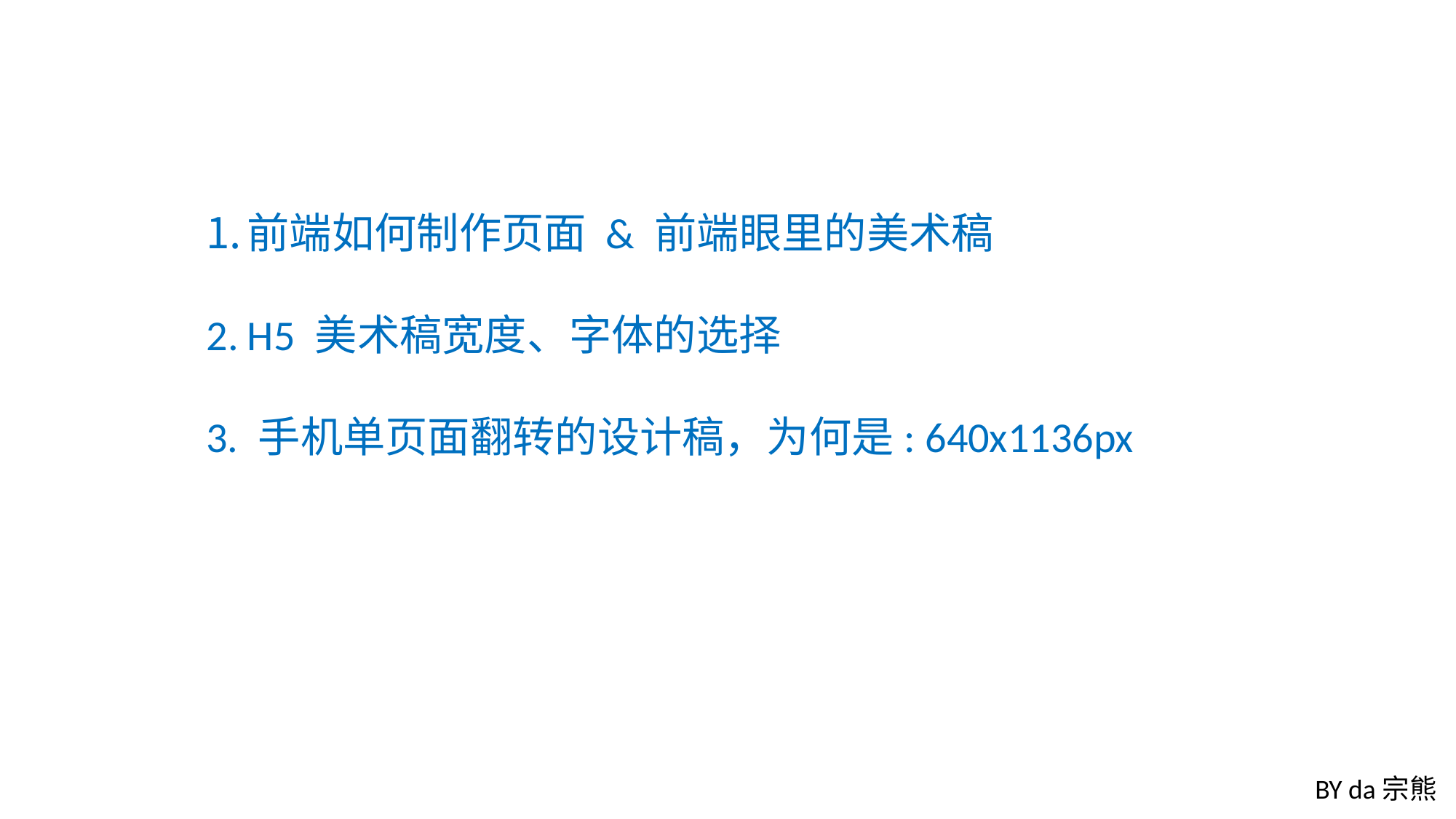

前端如何制作页面 & 前端眼里的美术稿

H5 美术稿宽度、字体的选择

3. 手机单页面翻转的设计稿，为何是: 640x1136px
BY da宗熊